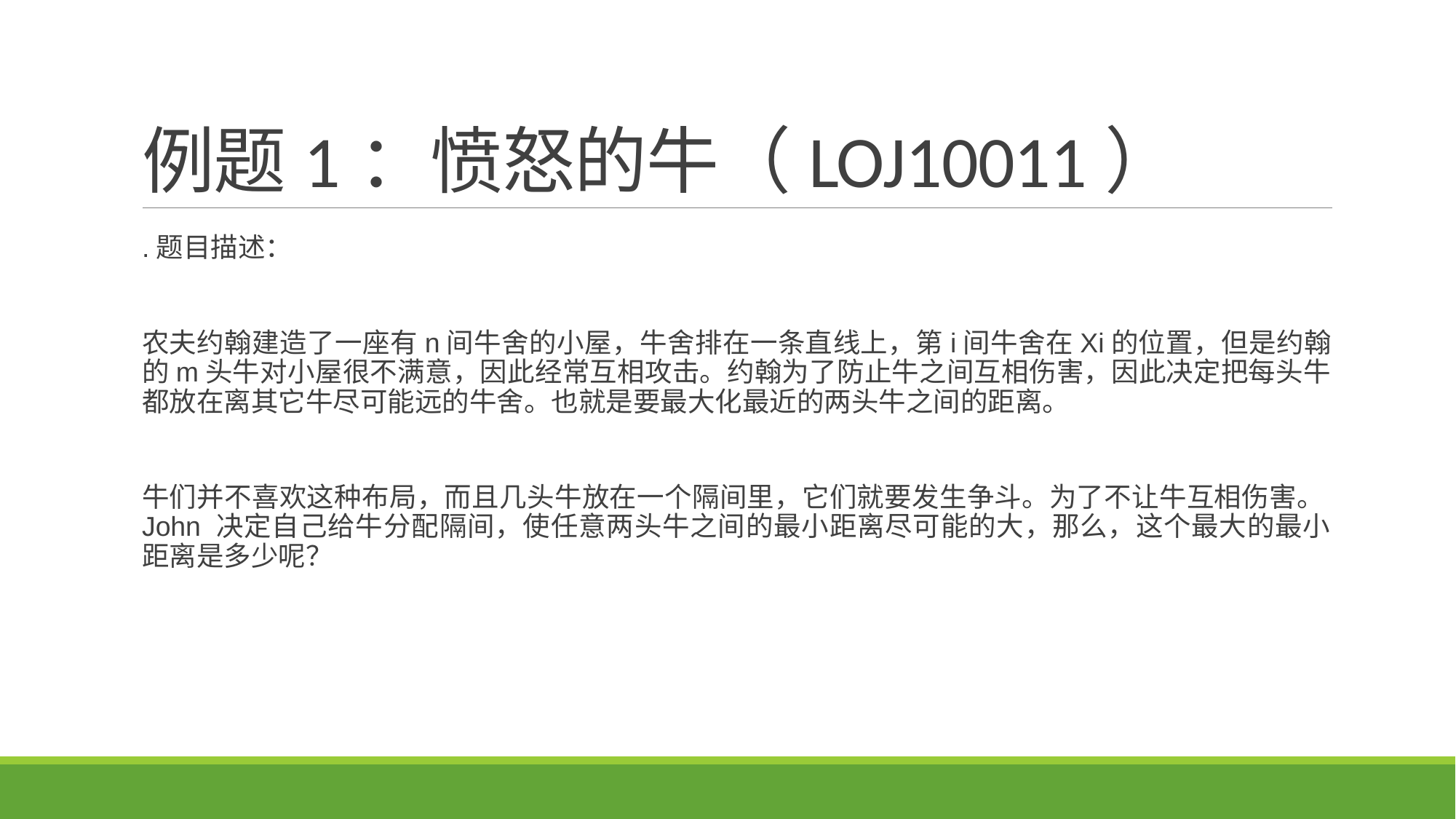

# 例题1：愤怒的牛（LOJ10011）
.题目描述：

农夫约翰建造了一座有n间牛舍的小屋，牛舍排在一条直线上，第i间牛舍在Xi的位置，但是约翰的m头牛对小屋很不满意，因此经常互相攻击。约翰为了防止牛之间互相伤害，因此决定把每头牛都放在离其它牛尽可能远的牛舍。也就是要最大化最近的两头牛之间的距离。

牛们并不喜欢这种布局，而且几头牛放在一个隔间里，它们就要发生争斗。为了不让牛互相伤害。John 决定自己给牛分配隔间，使任意两头牛之间的最小距离尽可能的大，那么，这个最大的最小距离是多少呢？